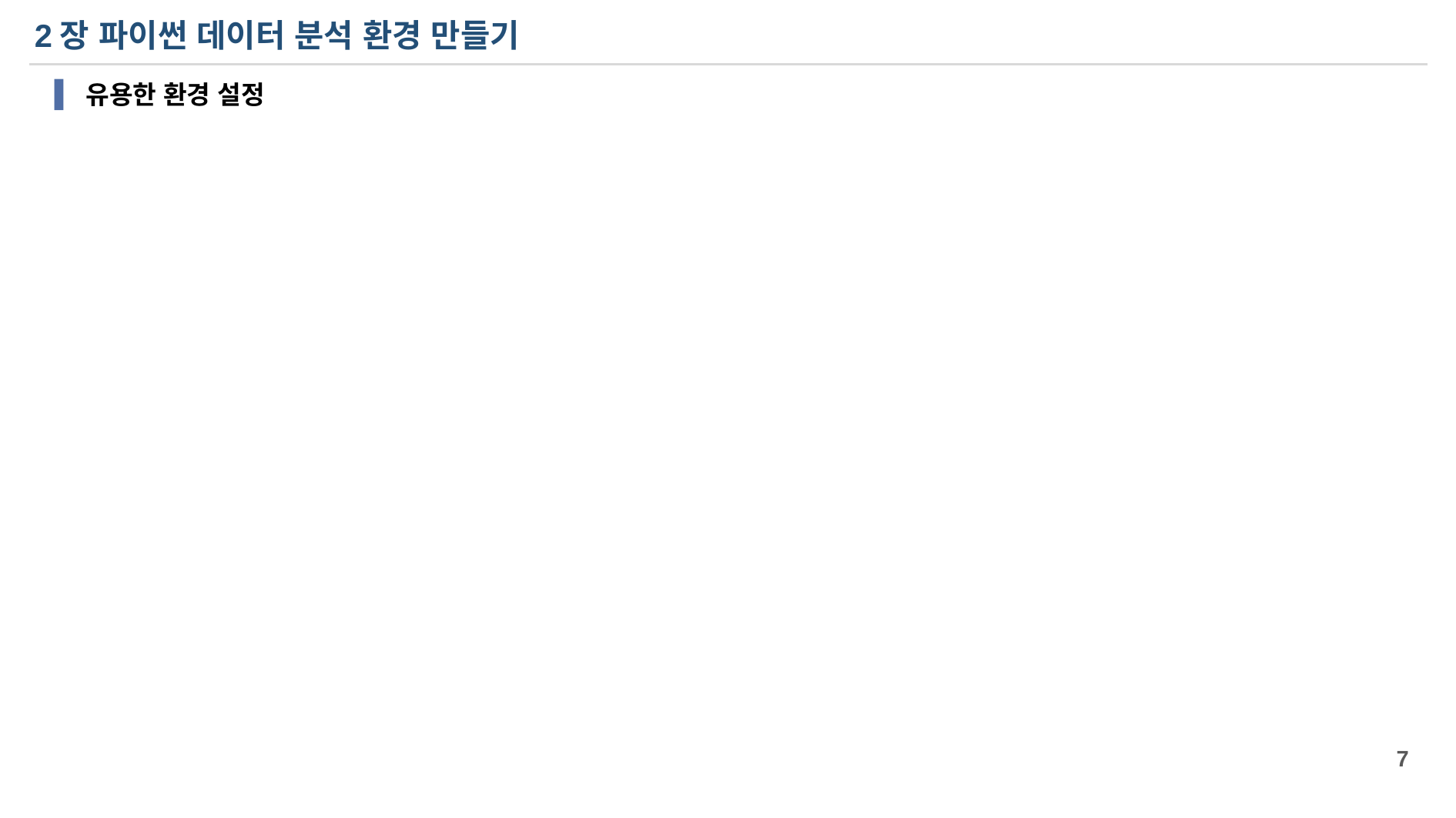

# 2장 파이썬 데이터 분석 환경 만들기
유용한 환경 설정
7